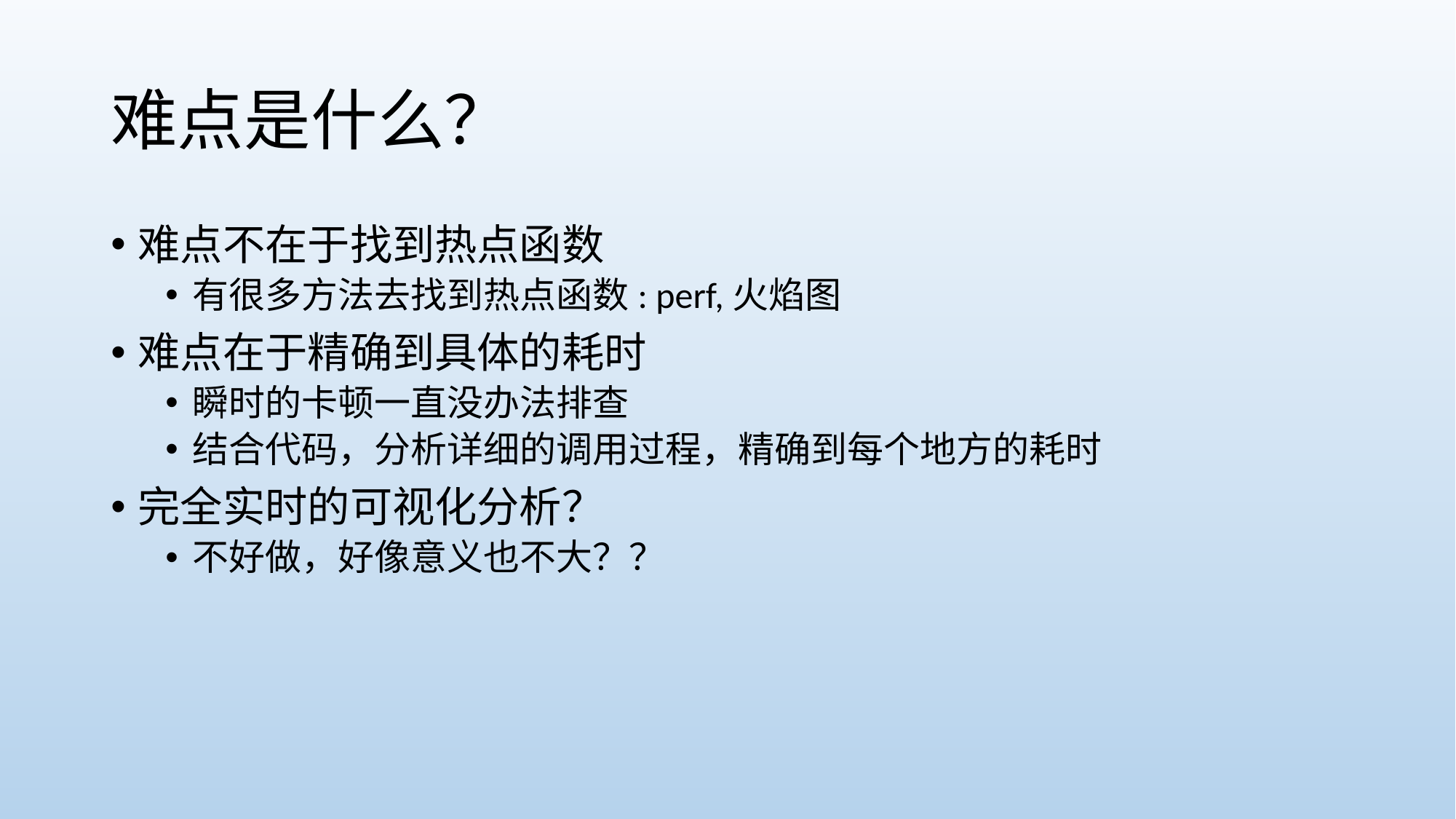

难点是什么？
难点不在于找到热点函数
有很多方法去找到热点函数: perf,火焰图
难点在于精确到具体的耗时
瞬时的卡顿一直没办法排查
结合代码，分析详细的调用过程，精确到每个地方的耗时
完全实时的可视化分析？
不好做，好像意义也不大？？